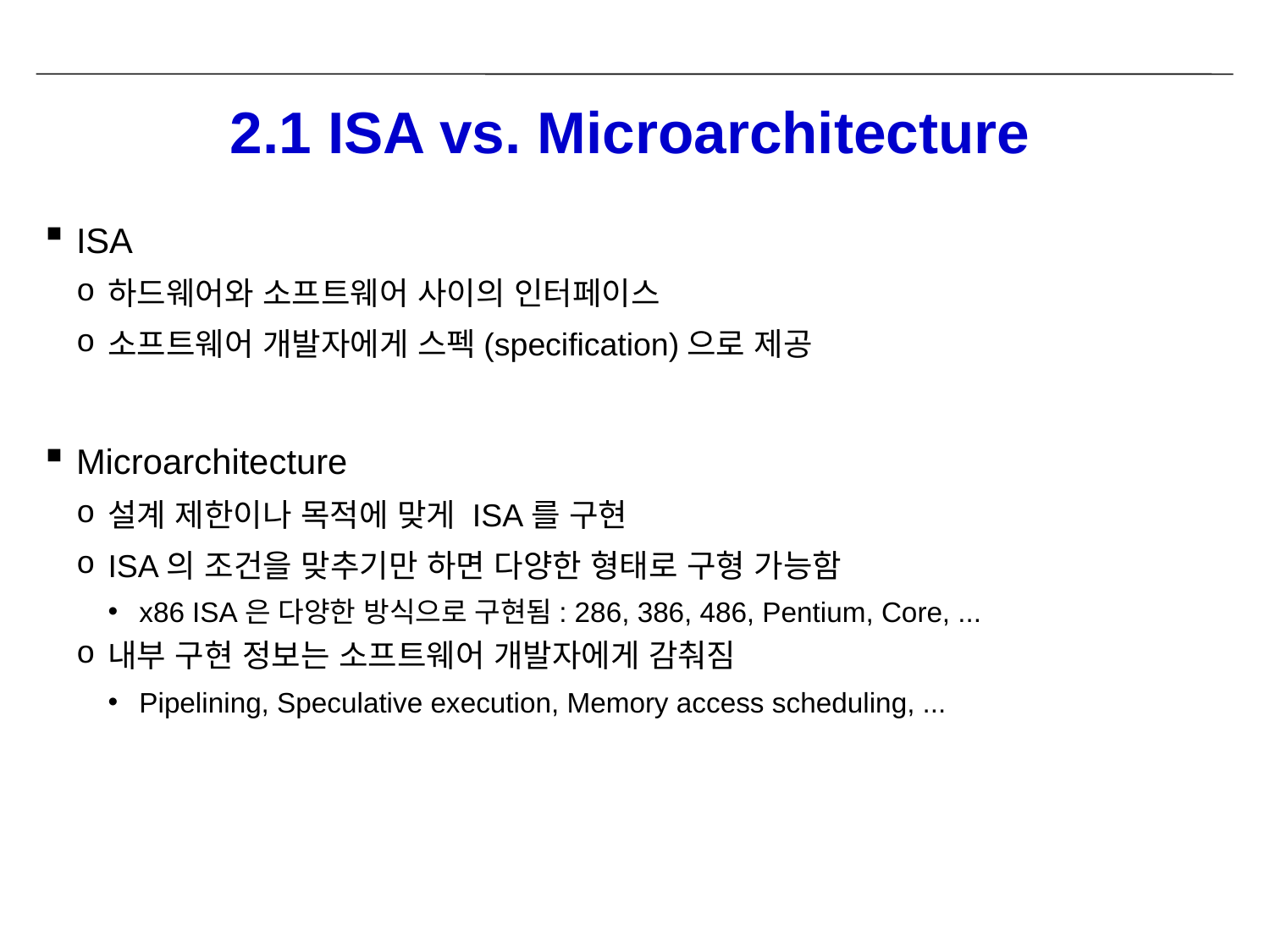

# 2.1 ISA vs. Microarchitecture
ISA
하드웨어와 소프트웨어 사이의 인터페이스
소프트웨어 개발자에게 스펙(specification)으로 제공

Microarchitecture
설계 제한이나 목적에 맞게 ISA를 구현
ISA의 조건을 맞추기만 하면 다양한 형태로 구형 가능함
x86 ISA은 다양한 방식으로 구현됨: 286, 386, 486, Pentium, Core, ...
내부 구현 정보는 소프트웨어 개발자에게 감춰짐
Pipelining, Speculative execution, Memory access scheduling, ...